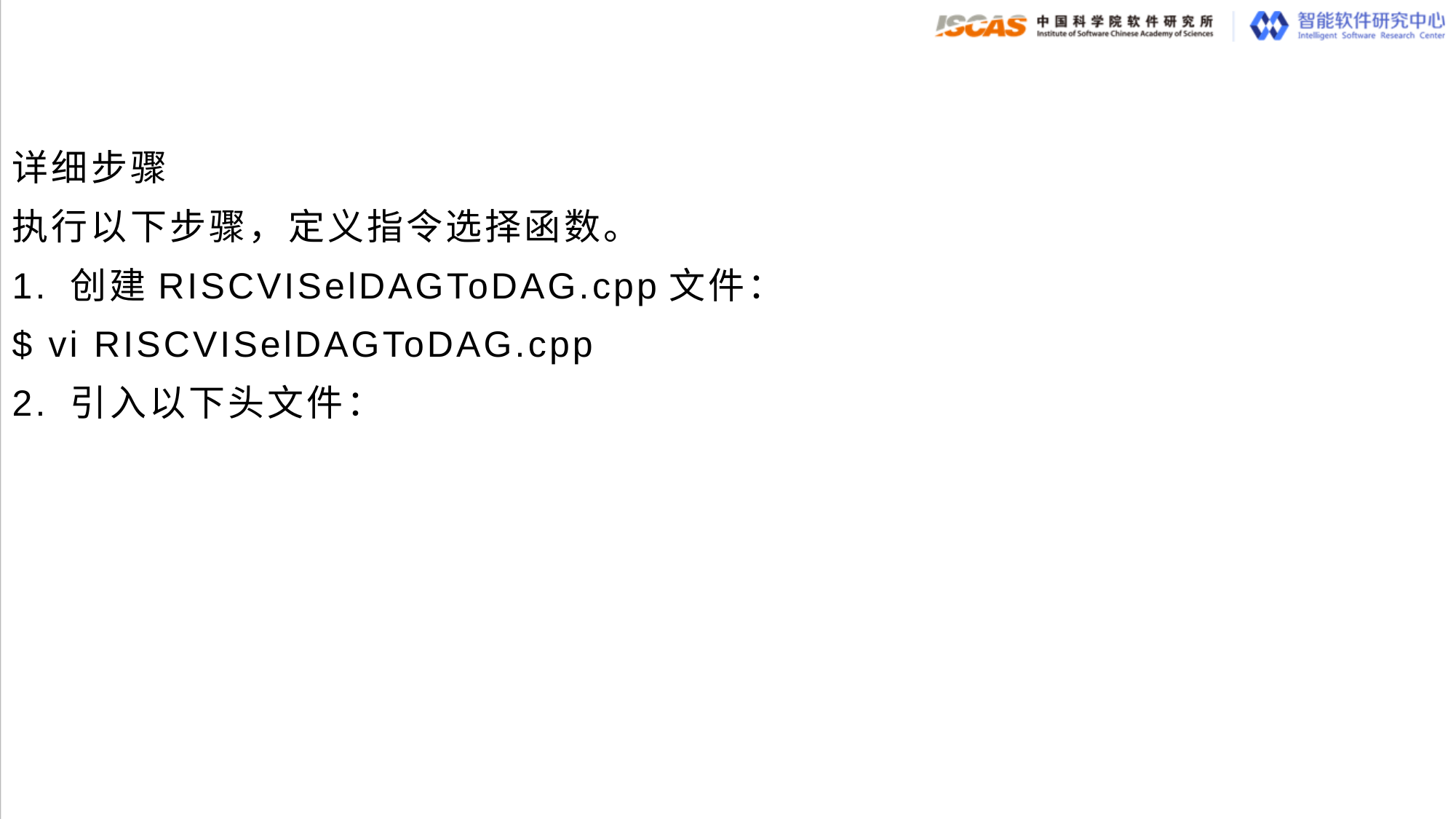

详细步骤
执行以下步骤，定义指令选择函数。
1. 创建RISCVISelDAGToDAG.cpp文件：
$ vi RISCVISelDAGToDAG.cpp
2. 引入以下头文件：